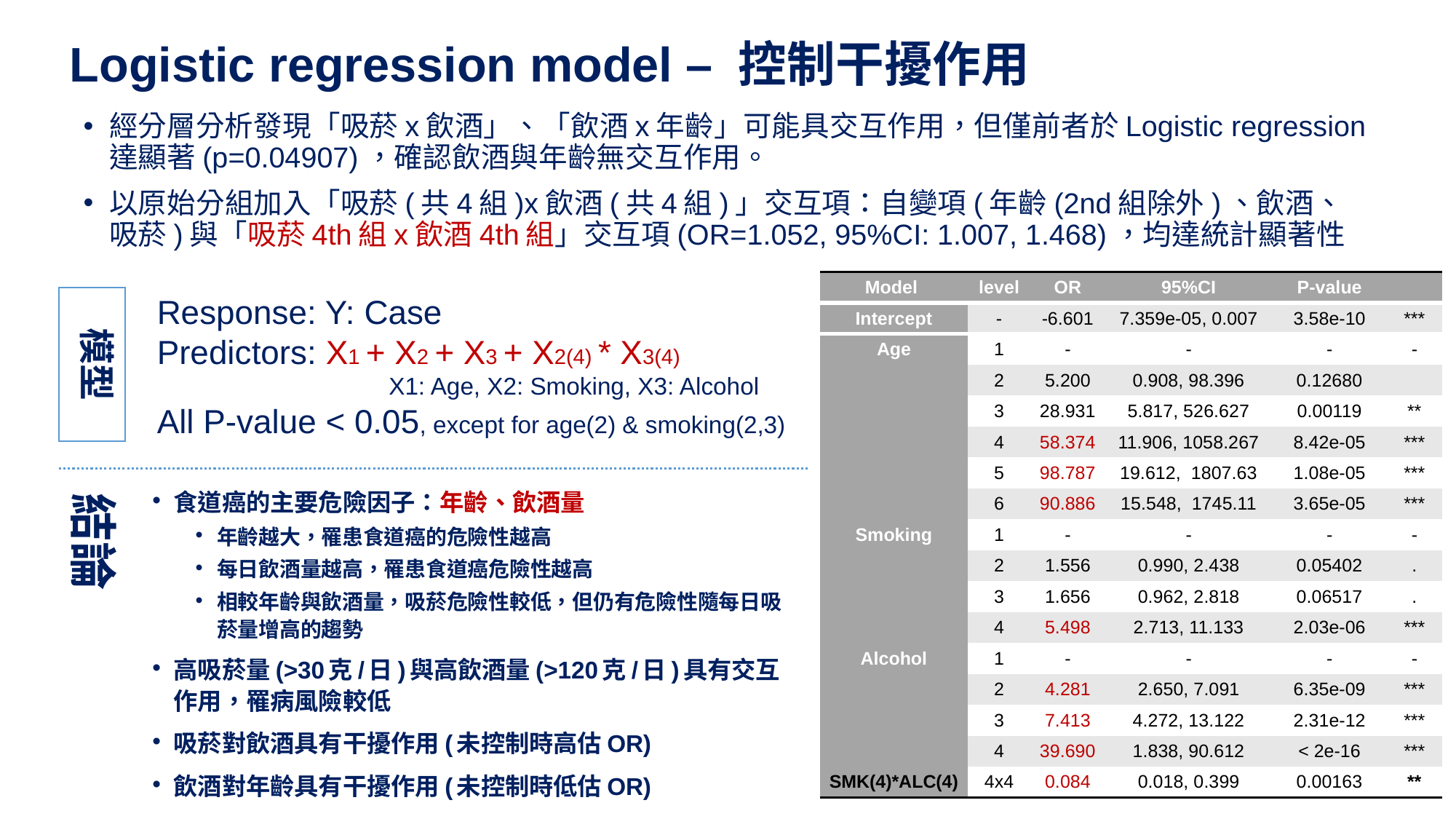

# Logistic regression model – 控制干擾作用
經分層分析發現「吸菸x飲酒」、「飲酒x年齡」可能具交互作用，但僅前者於Logistic regression達顯著(p=0.04907)，確認飲酒與年齡無交互作用。
以原始分組加入「吸菸(共4組)x飲酒(共4組)」交互項：自變項(年齡(2nd組除外)、飲酒、吸菸)與「吸菸4th組x飲酒4th組」交互項(OR=1.052, 95%CI: 1.007, 1.468)，均達統計顯著性

| Model | level | OR | 95%CI | P-value |  |
| --- | --- | --- | --- | --- | --- |
| Intercept | - | -6.601 | 7.359e-05, 0.007 | 3.58e-10 | \*\*\* |
| Age | 1 | - | - | - | - |
|  | 2 | 5.200 | 0.908, 98.396 | 0.12680 |  |
|  | 3 | 28.931 | 5.817, 526.627 | 0.00119 | \*\* |
|  | 4 | 58.374 | 11.906, 1058.267 | 8.42e-05 | \*\*\* |
|  | 5 | 98.787 | 19.612, 1807.63 | 1.08e-05 | \*\*\* |
|  | 6 | 90.886 | 15.548, 1745.11 | 3.65e-05 | \*\*\* |
| Smoking | 1 | - | - | - | - |
|  | 2 | 1.556 | 0.990, 2.438 | 0.05402 | . |
|  | 3 | 1.656 | 0.962, 2.818 | 0.06517 | . |
|  | 4 | 5.498 | 2.713, 11.133 | 2.03e-06 | \*\*\* |
| Alcohol | 1 | - | - | - | - |
|  | 2 | 4.281 | 2.650, 7.091 | 6.35e-09 | \*\*\* |
|  | 3 | 7.413 | 4.272, 13.122 | 2.31e-12 | \*\*\* |
|  | 4 | 39.690 | 1.838, 90.612 | < 2e-16 | \*\*\* |
| SMK(4)\*ALC(4) | 4x4 | 0.084 | 0.018, 0.399 | 0.00163 | \*\* |
Response: Y: Case
Predictors: X1 + X2 + X3 + X2(4) * X3(4)
		  X1: Age, X2: Smoking, X3: Alcohol
All P-value < 0.05, except for age(2) & smoking(2,3)
模型
食道癌的主要危險因子：年齡、飲酒量
年齡越大，罹患食道癌的危險性越高
每日飲酒量越高，罹患食道癌危險性越高
相較年齡與飲酒量，吸菸危險性較低，但仍有危險性隨每日吸菸量增高的趨勢
高吸菸量(>30克/日)與高飲酒量(>120克/日)具有交互作用，罹病風險較低
吸菸對飲酒具有干擾作用(未控制時高估OR)
飲酒對年齡具有干擾作用(未控制時低估OR)
結論